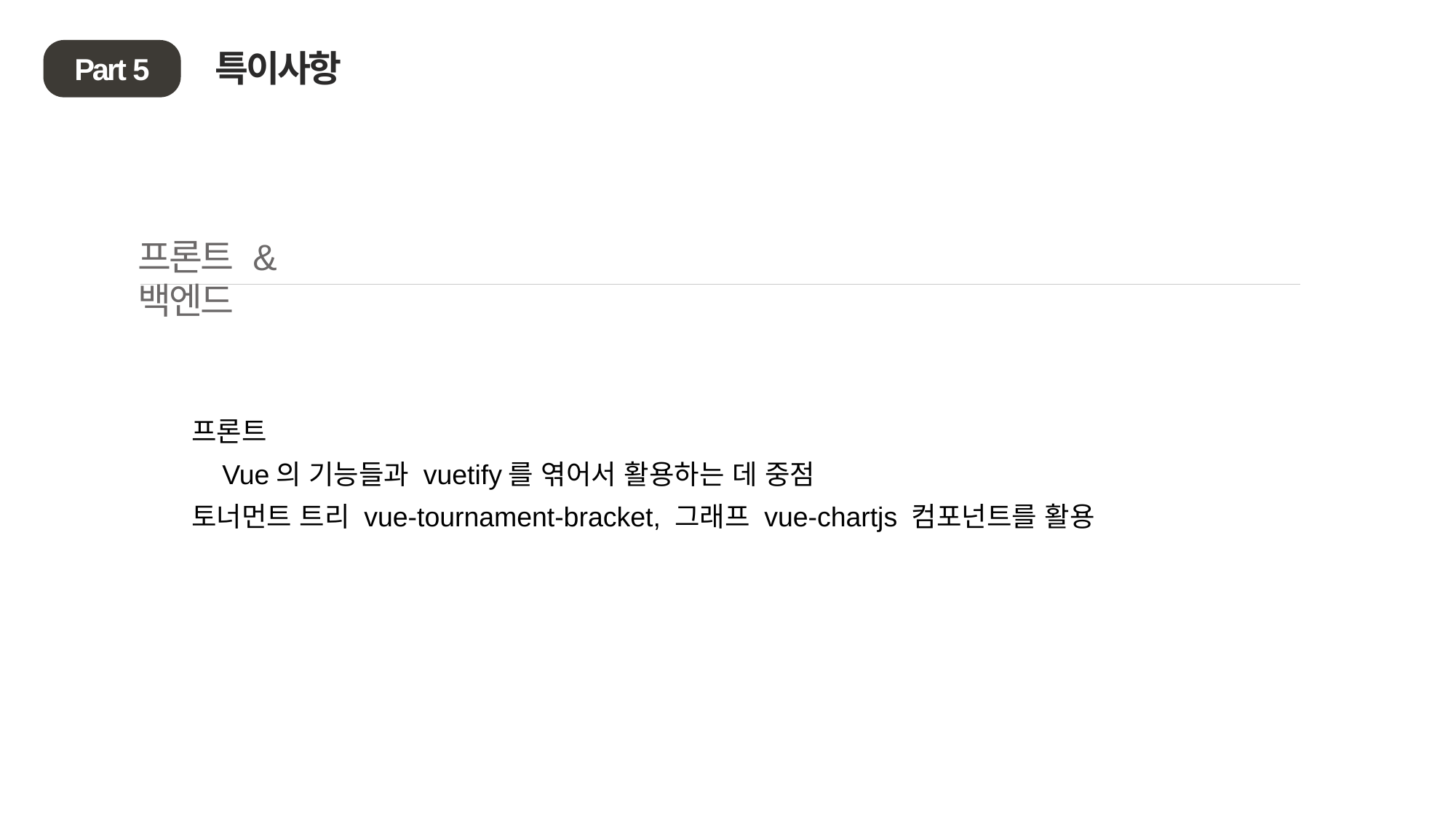

특이사항
Part 5
프론트 & 백엔드

프론트
    Vue의 기능들과 vuetify를 엮어서 활용하는 데 중점
토너먼트 트리 vue-tournament-bracket, 그래프 vue-chartjs 컴포넌트를 활용